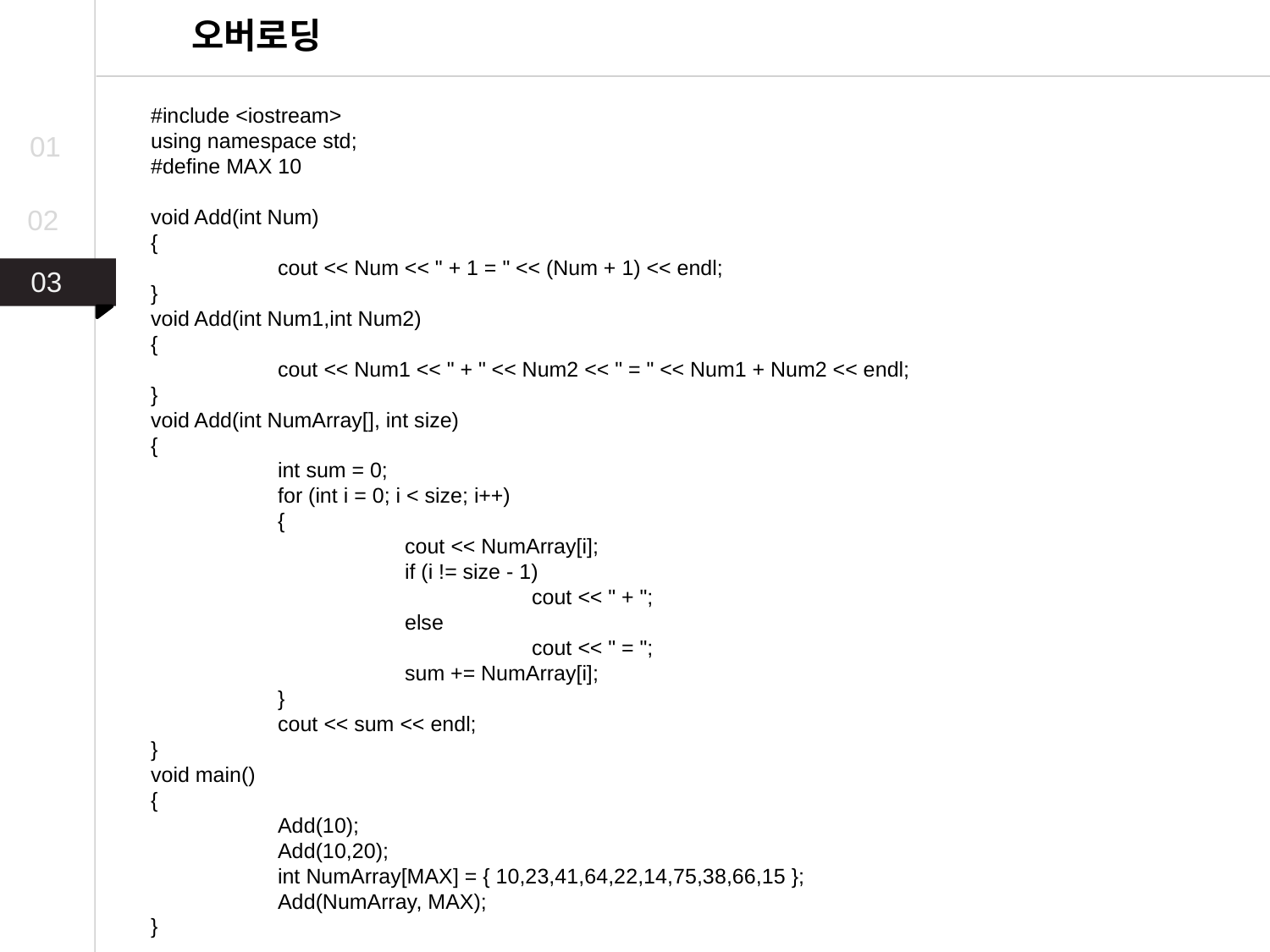

오버로딩
#include <iostream>
using namespace std;
#define MAX 10

void Add(int Num)
{
	cout << Num << " + 1 = " << (Num + 1) << endl;
}
void Add(int Num1,int Num2)
{
	cout << Num1 << " + " << Num2 << " = " << Num1 + Num2 << endl;
}
void Add(int NumArray[], int size)
{
	int sum = 0;
	for (int i = 0; i < size; i++)
	{
		cout << NumArray[i];
		if (i != size - 1)
			cout << " + ";
		else
			cout << " = ";
		sum += NumArray[i];
	}
	cout << sum << endl;
}
void main()
{
	Add(10);
	Add(10,20);
	int NumArray[MAX] = { 10,23,41,64,22,14,75,38,66,15 };
	Add(NumArray, MAX);
}

01
02
03

03
02